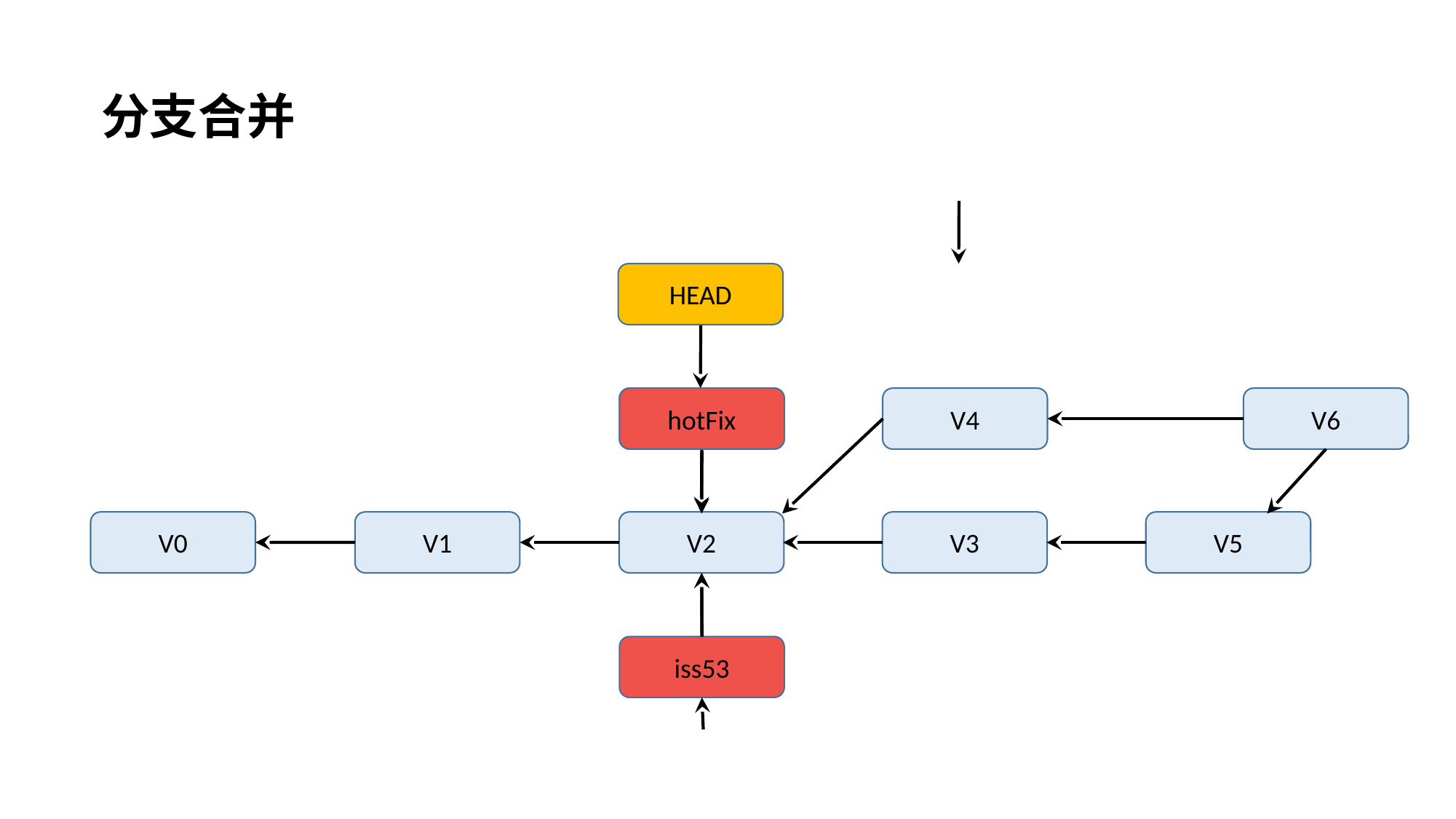

分支合并
HEAD
master
hotFix
V4
V6
V0
V1
V2
V3
V5
iss53